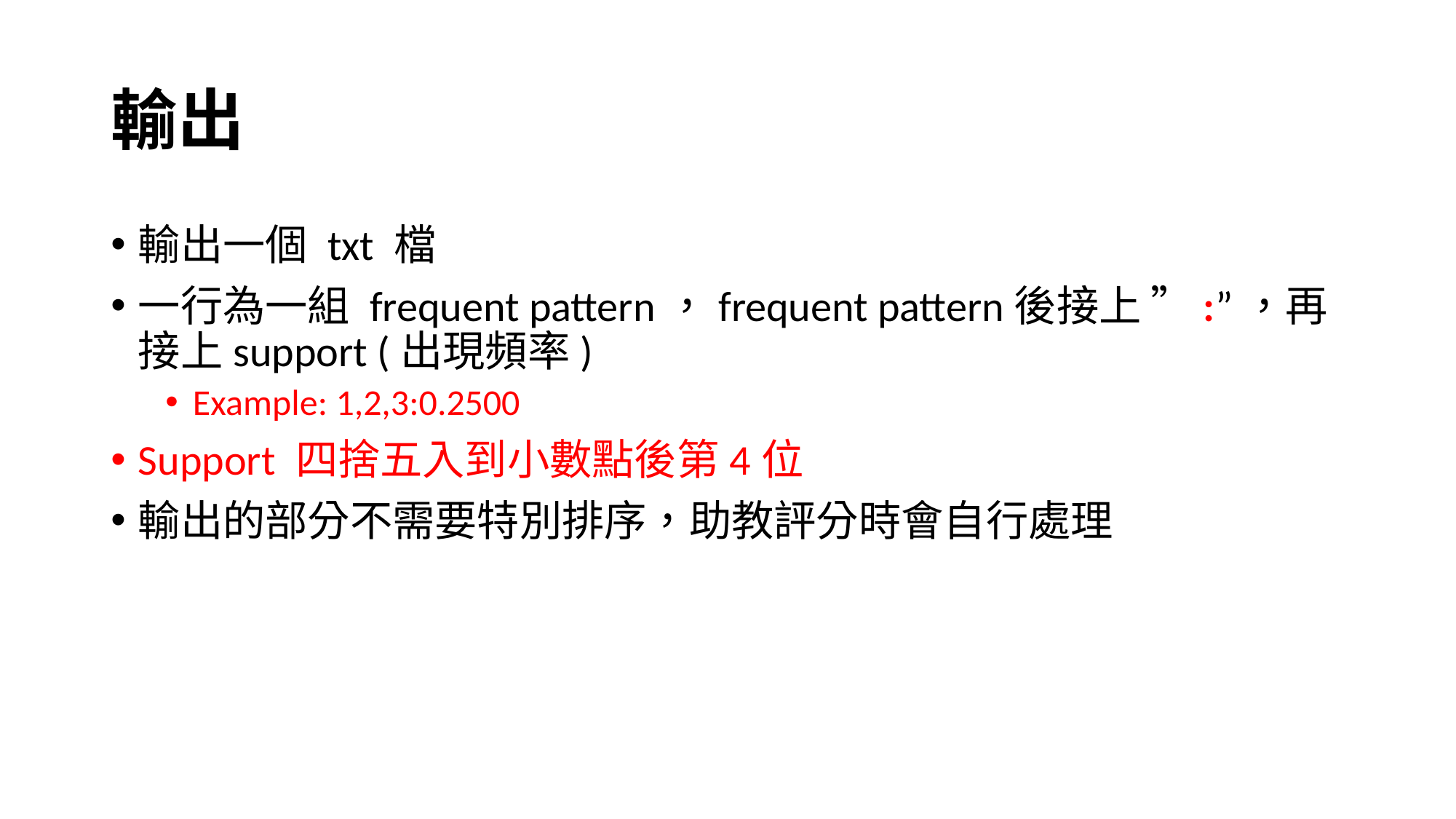

# 輸出
輸出一個 txt 檔
一行為一組 frequent pattern，frequent pattern後接上 ”:”，再接上support (出現頻率)
Example: 1,2,3:0.2500
Support 四捨五入到小數點後第4位
輸出的部分不需要特別排序，助教評分時會自行處理